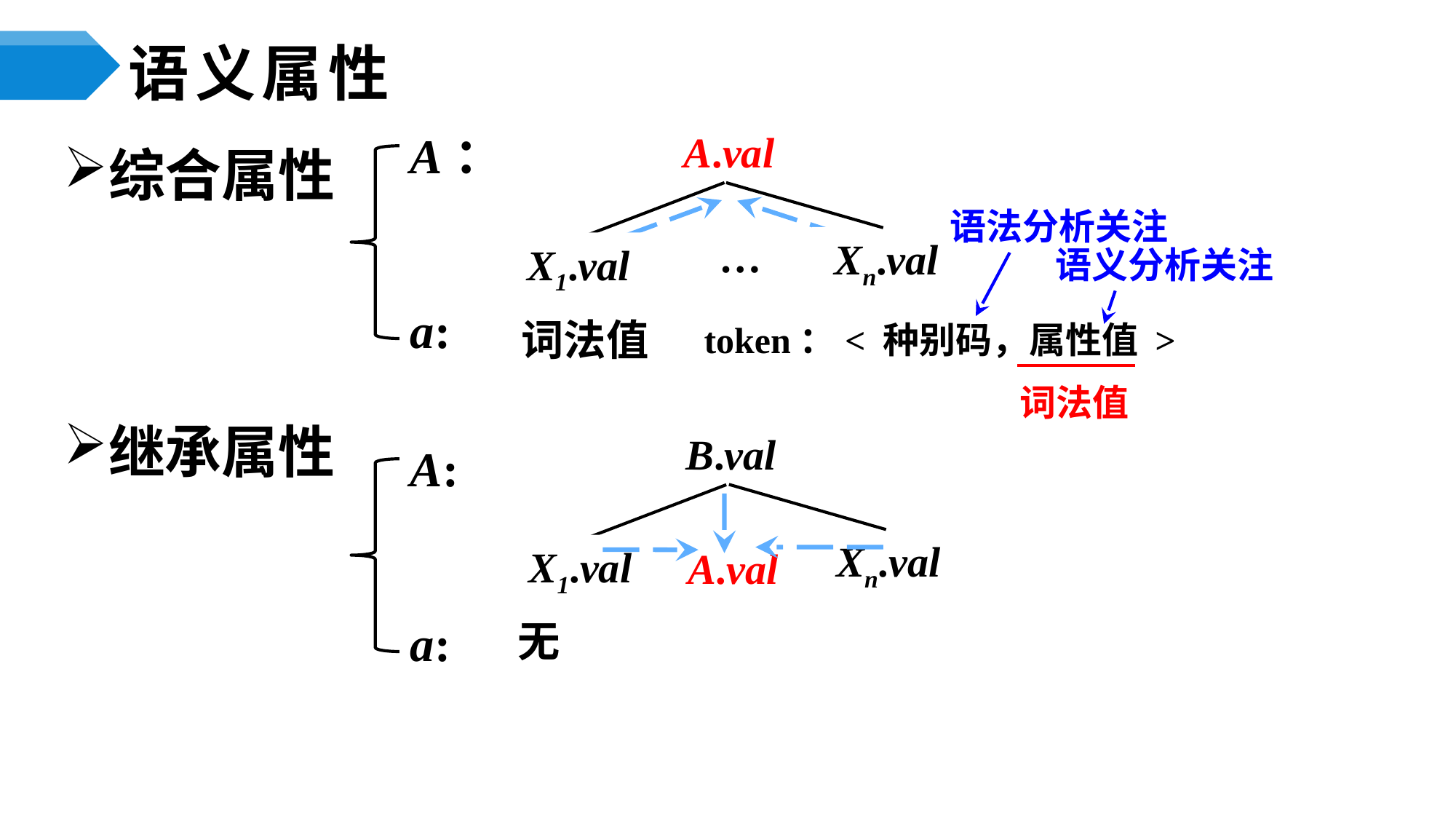

# 语义属性
A.val

…
Xn.val
X1.val
A：

a:
综合属性

继承属性

语法分析关注
语义分析关注
词法值
token：< 种别码，属性值 >
词法值
B.val

Xn.val
A.val
X1.val

A:

a:

无